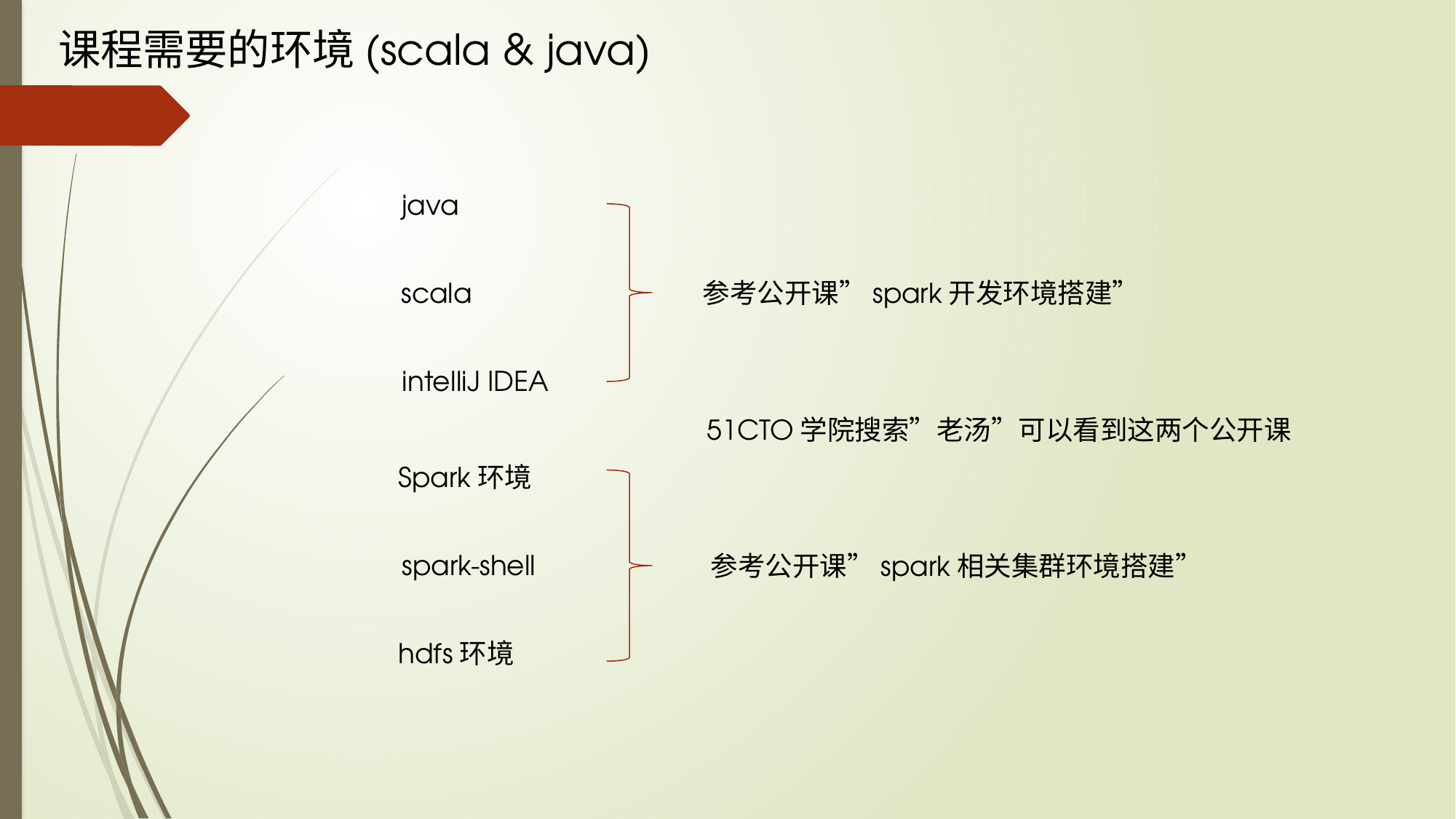

课程需要的环境(scala & java)
java

scala
参考公开课”spark开发环境搭建”
intelliJ IDEA
51CTO学院搜索”老汤”可以看到这两个公开课
Spark环境

spark-shell
参考公开课”spark相关集群环境搭建”
hdfs环境